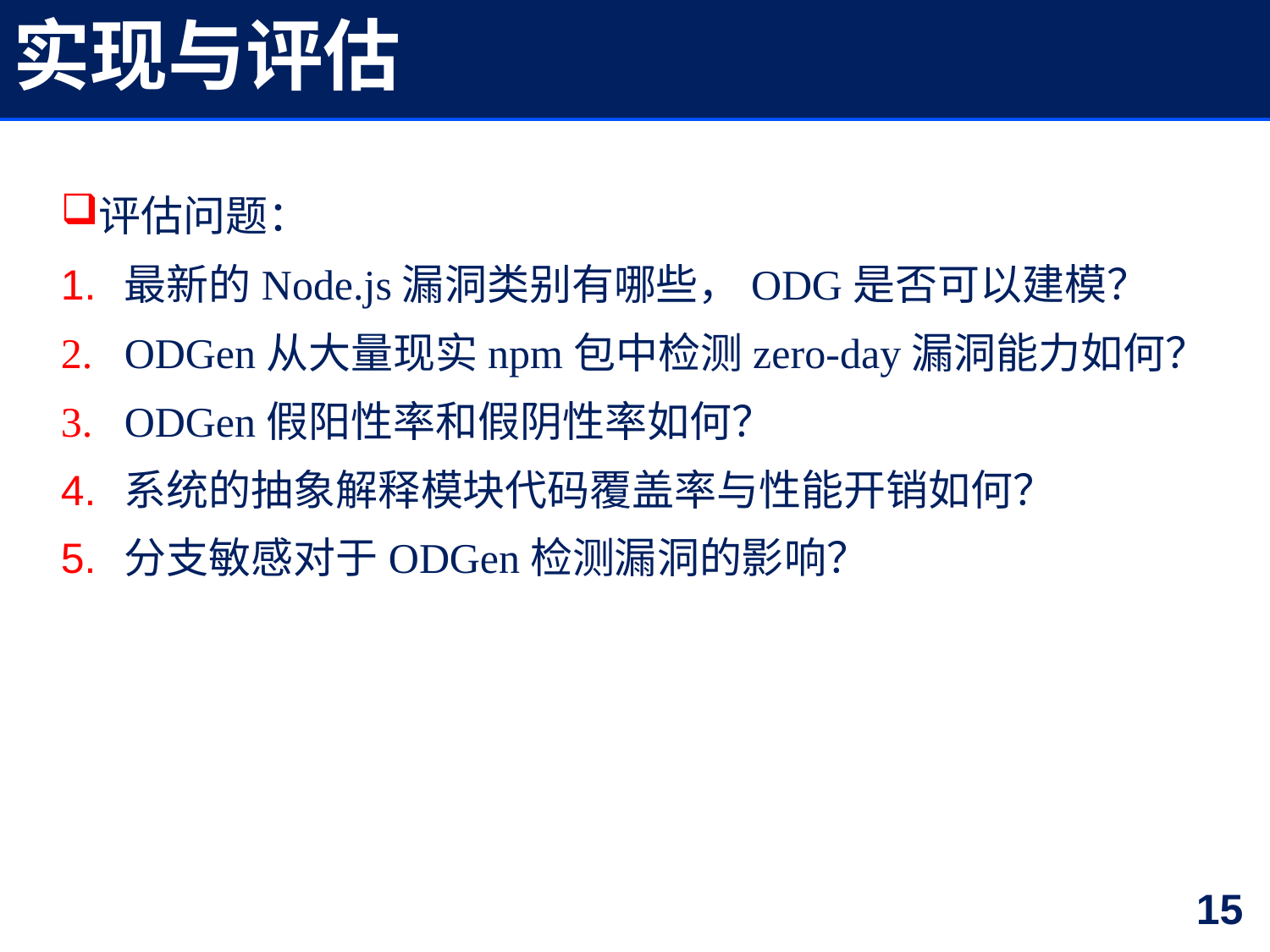

# 实现与评估
评估问题：
最新的Node.js漏洞类别有哪些，ODG是否可以建模？
ODGen从大量现实npm包中检测zero-day漏洞能力如何？
ODGen假阳性率和假阴性率如何？
系统的抽象解释模块代码覆盖率与性能开销如何？
分支敏感对于ODGen检测漏洞的影响？
15